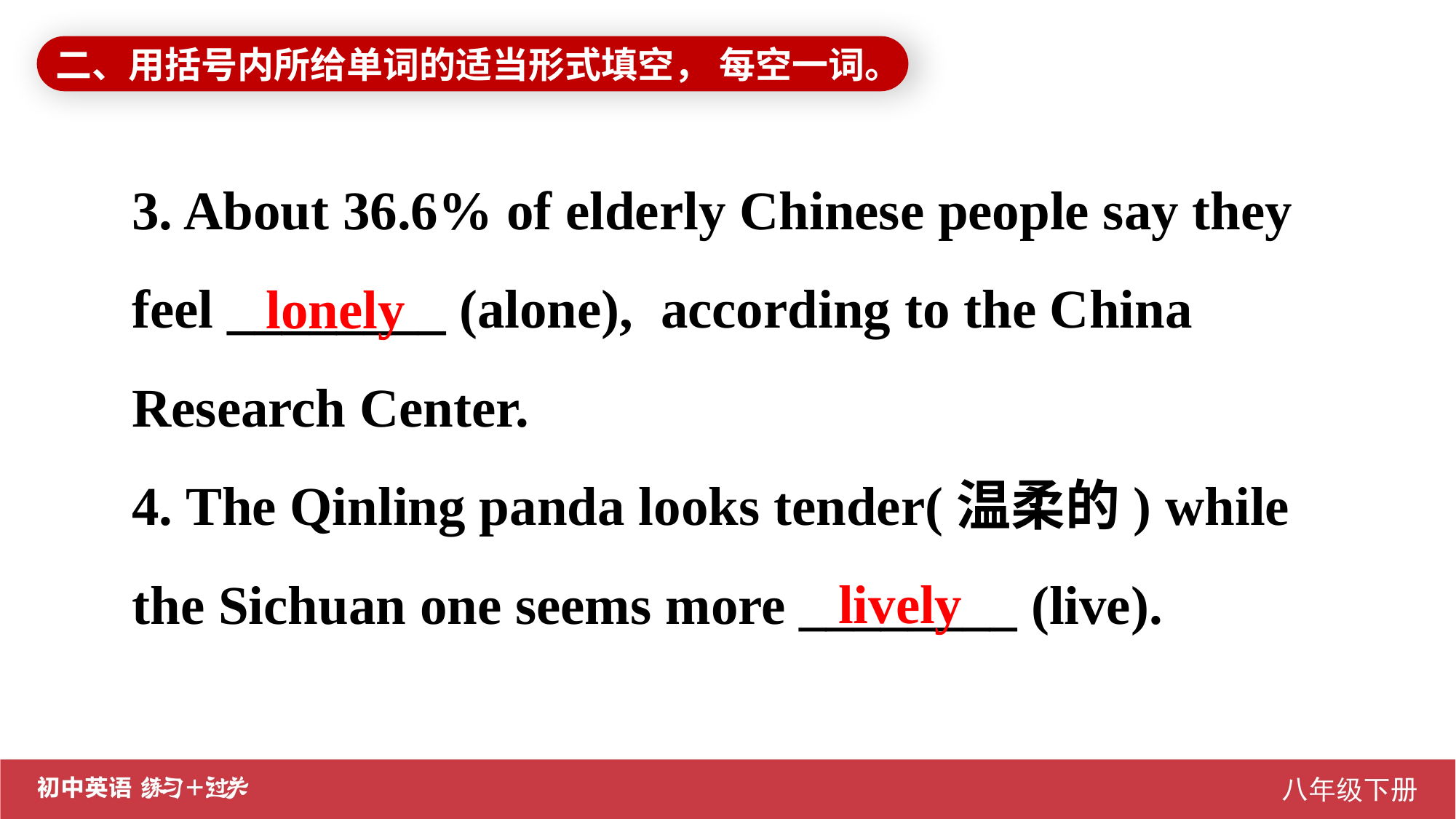

二、用括号内所给单词的适当形式填空， 每空一词。
3. About 36.6% of elderly Chinese people say they feel ________ (alone),  according to the China Research Center.
4. The Qinling panda looks tender(温柔的) while the Sichuan one seems more ________ (live).
lonely
lively